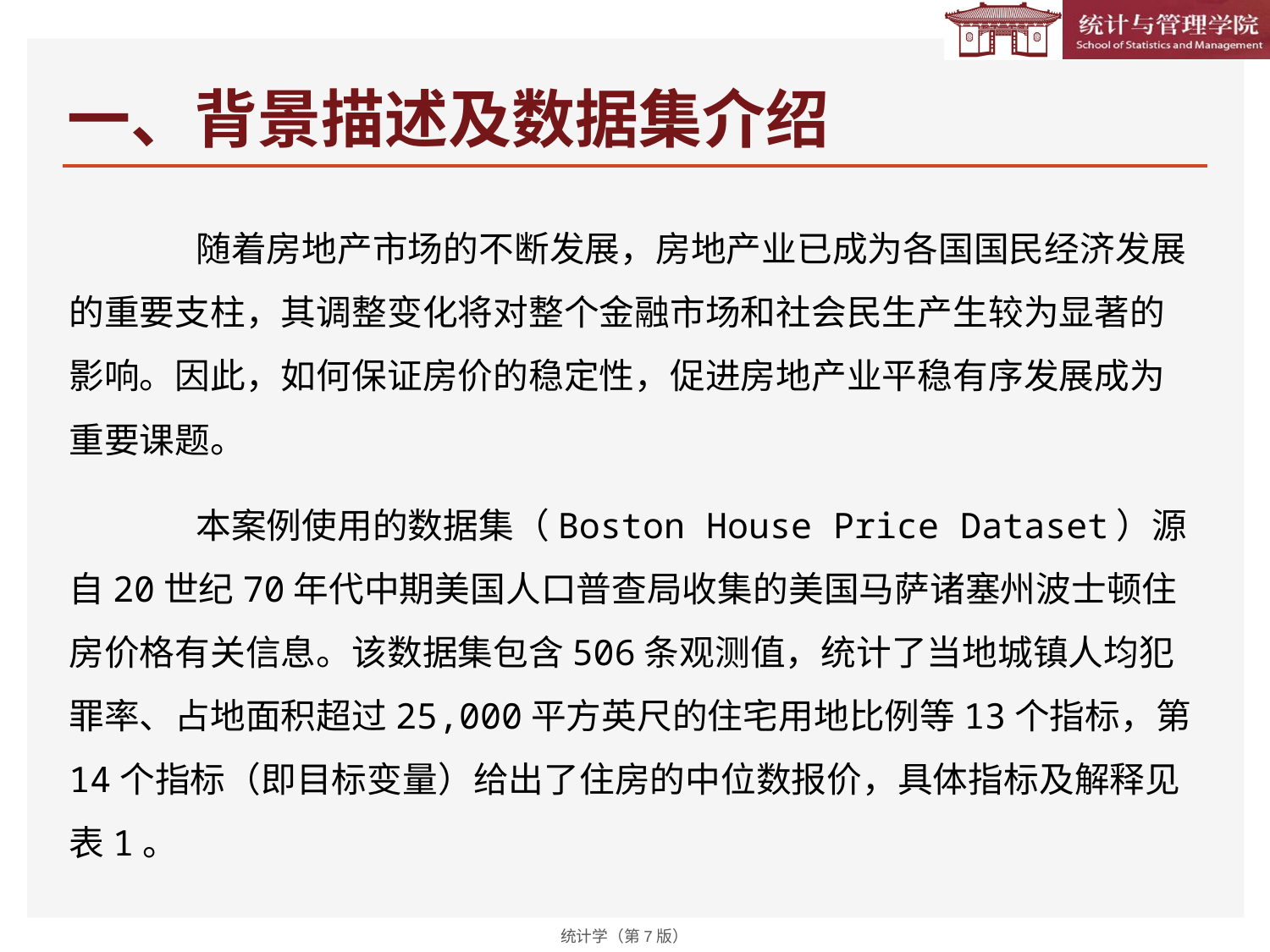

# 一、背景描述及数据集介绍
	随着房地产市场的不断发展，房地产业已成为各国国民经济发展的重要支柱，其调整变化将对整个金融市场和社会民生产生较为显著的影响。因此，如何保证房价的稳定性，促进房地产业平稳有序发展成为重要课题。
	本案例使用的数据集（Boston House Price Dataset）源自20世纪70年代中期美国人口普查局收集的美国马萨诸塞州波士顿住房价格有关信息。该数据集包含506条观测值，统计了当地城镇人均犯罪率、占地面积超过25,000平方英尺的住宅用地比例等13个指标，第14个指标（即目标变量）给出了住房的中位数报价，具体指标及解释见表1。
统计学（第7版）